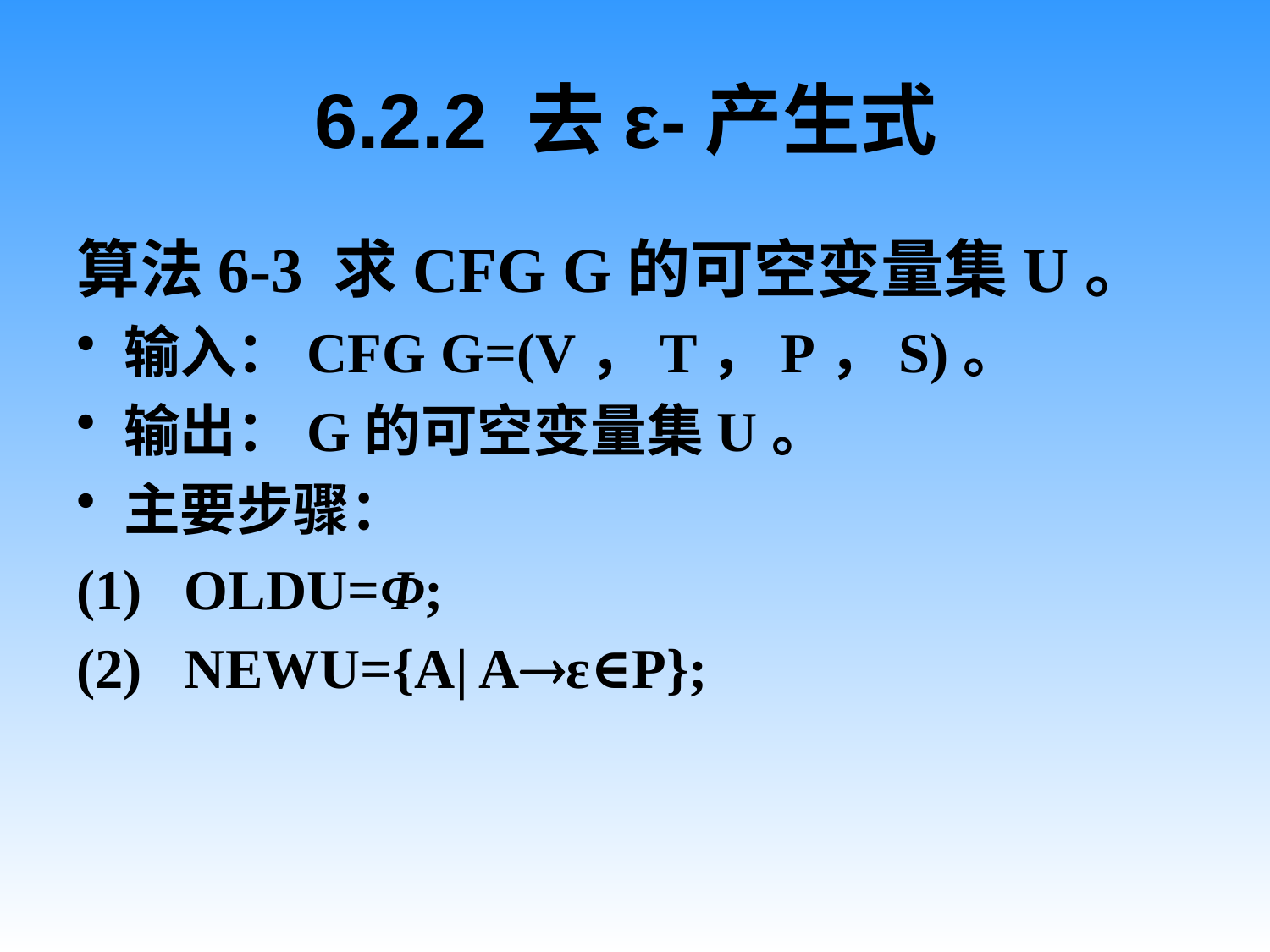

# 6.2.2 去ε-产生式
算法6-3 求CFG G的可空变量集U。
输入：CFG G=(V，T，P，S)。
输出：G的可空变量集U。
主要步骤：
(1)   OLDU=Φ;
(2)   NEWU={A| A→ε∈P};

60